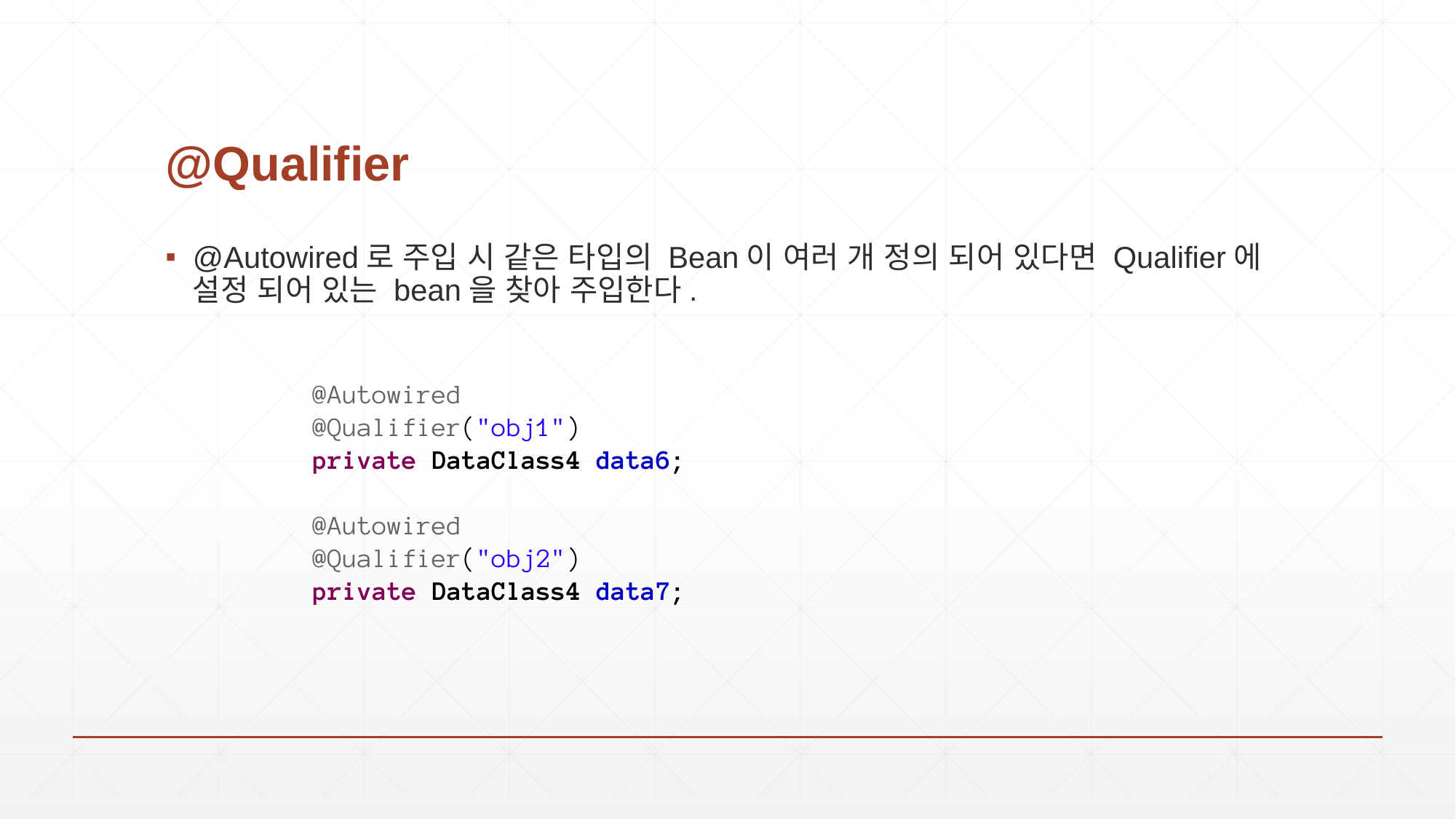

# @Qualifier
@Autowired로 주입 시 같은 타입의 Bean이 여러 개 정의 되어 있다면 Qualifier에 설정 되어 있는 bean을 찾아 주입한다.
@Autowired
@Qualifier("obj1")
private DataClass4 data6;

@Autowired
@Qualifier("obj2")
private DataClass4 data7;